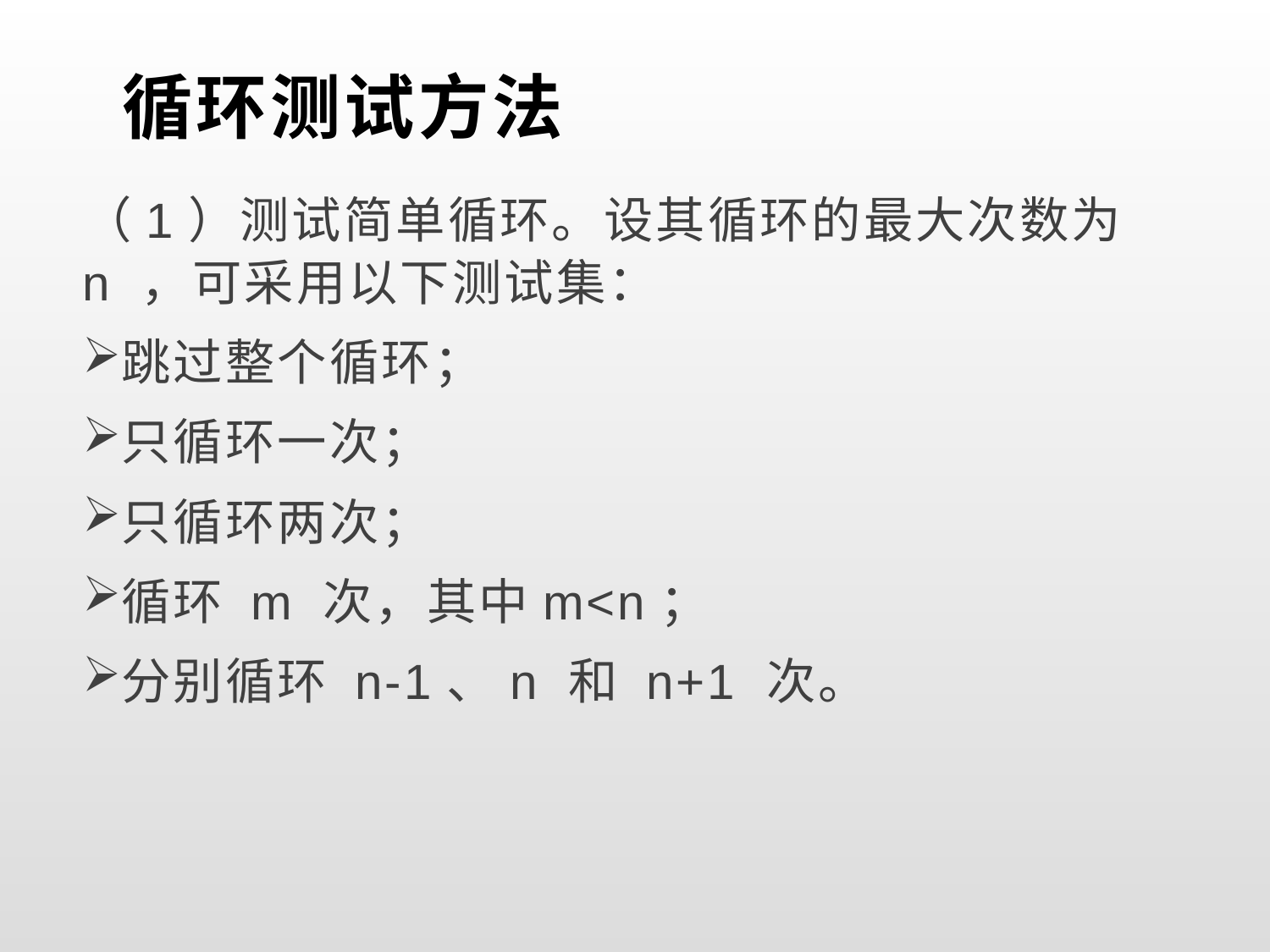

# 循环测试方法
（1）测试简单循环。设其循环的最大次数为n ，可采用以下测试集：
跳过整个循环；
只循环一次；
只循环两次；
循环 m 次，其中m<n；
分别循环 n-1、n 和 n+1 次。